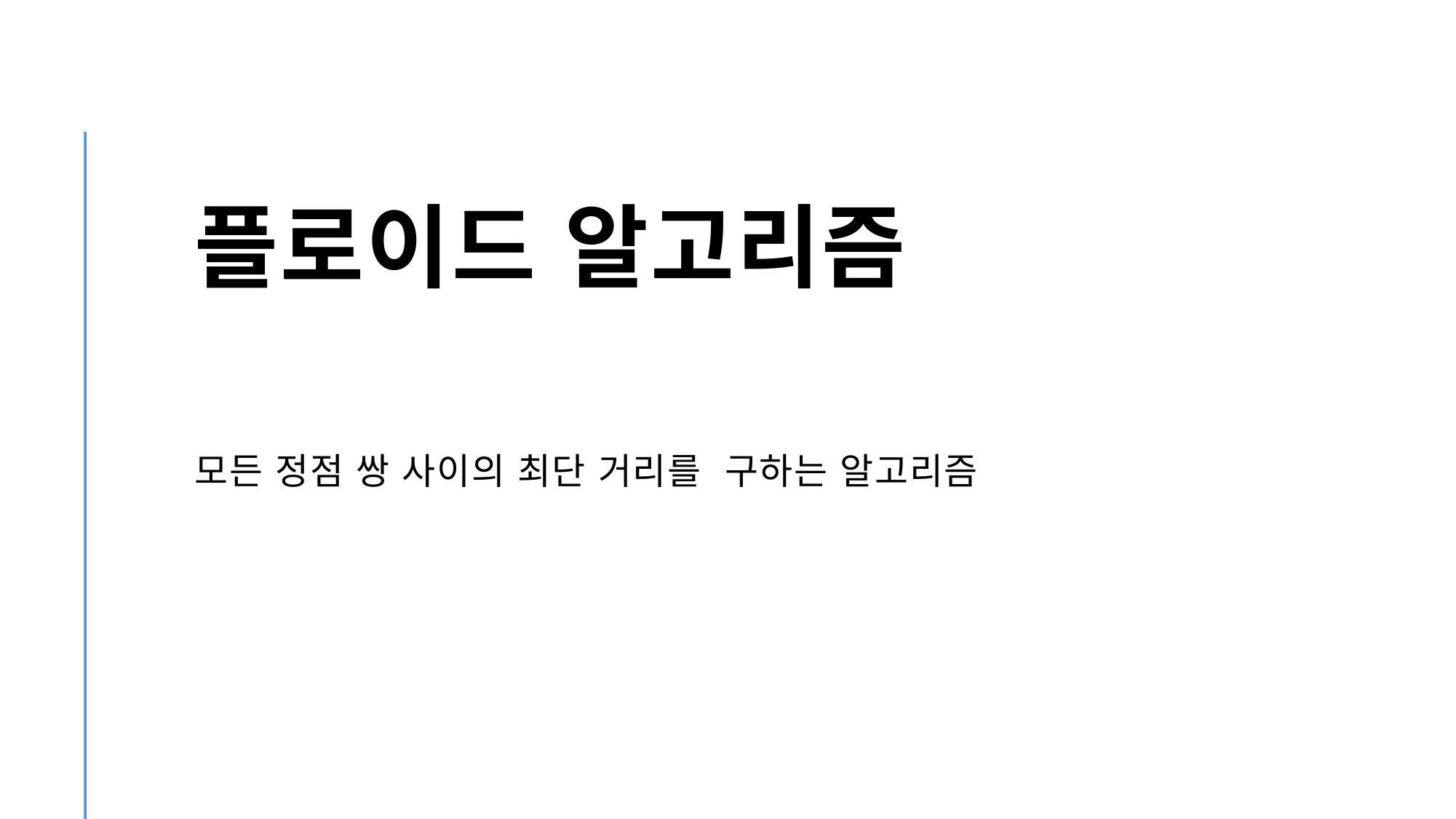

# 플로이드 알고리즘
모든 정점 쌍 사이의 최단 거리를  구하는 알고리즘